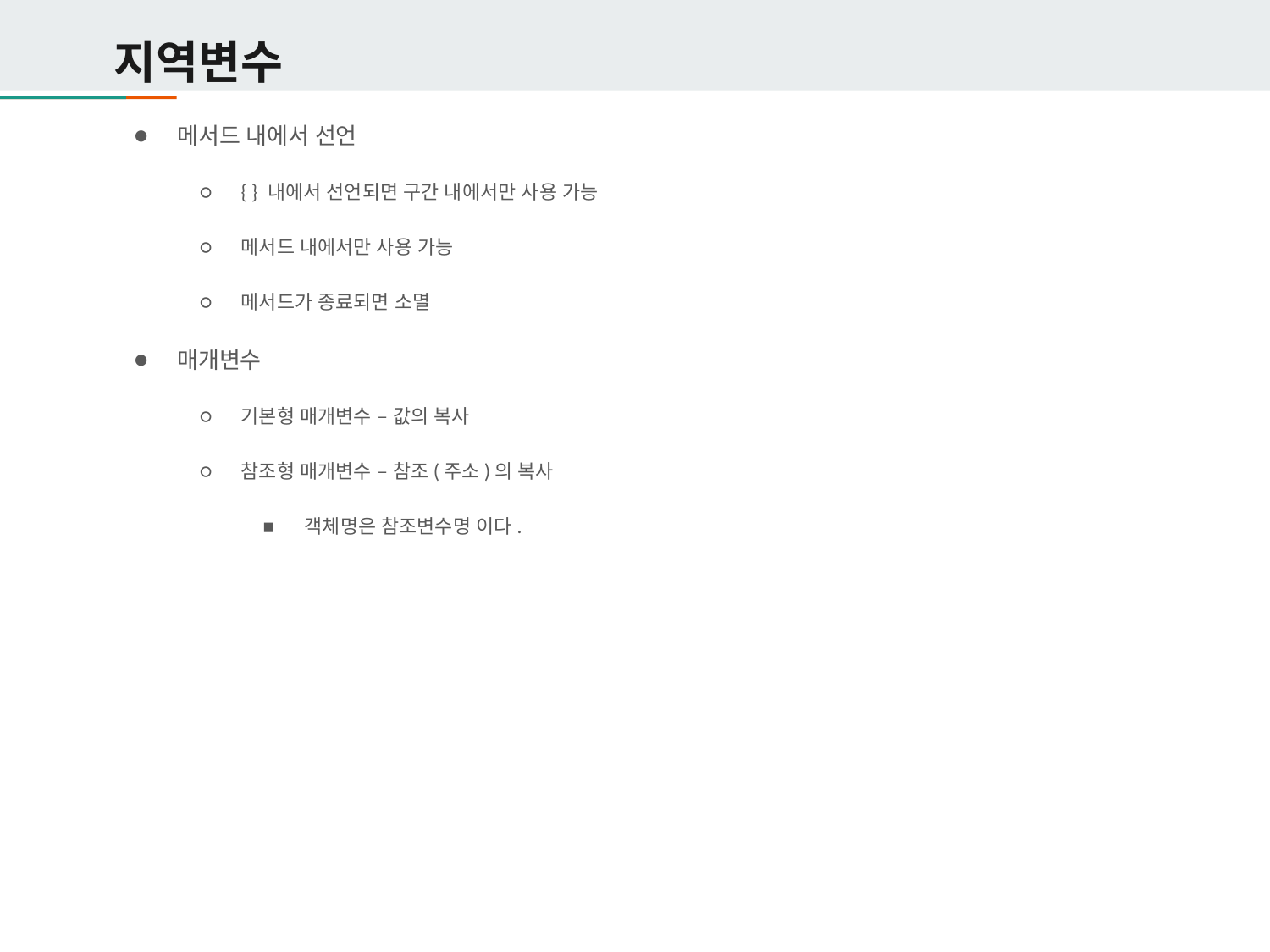

# 지역변수
메서드 내에서 선언
{ } 내에서 선언되면 구간 내에서만 사용 가능
메서드 내에서만 사용 가능
메서드가 종료되면 소멸
매개변수
기본형 매개변수 – 값의 복사
참조형 매개변수 – 참조(주소)의 복사
객체명은 참조변수명 이다.